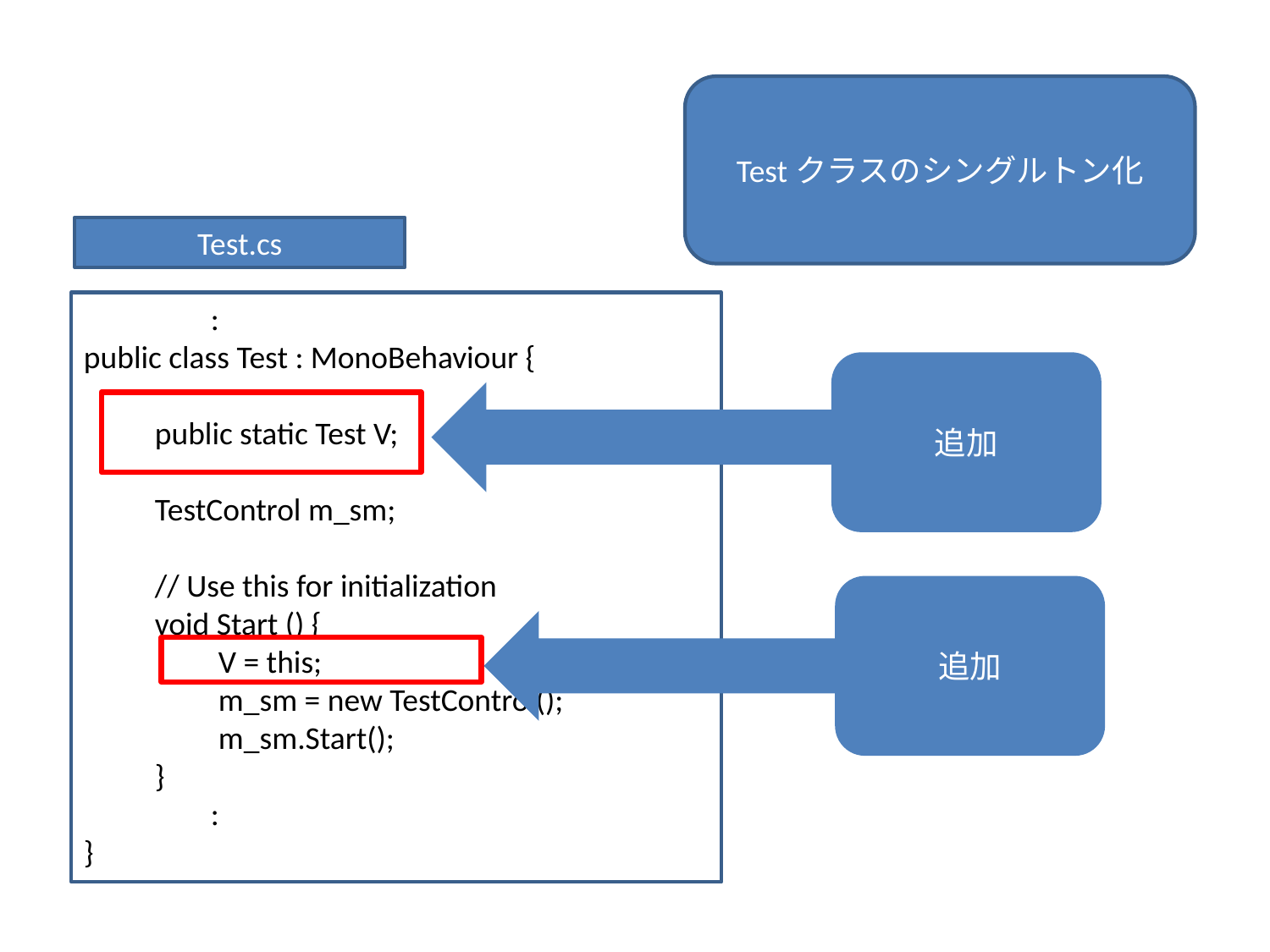

Testクラスのシングルトン化
Test.cs
	:
public class Test : MonoBehaviour {

　　public static Test V;

　　TestControl m_sm;

　　// Use this for initialization
　　void Start () {
　　　　V = this;
　　　　m_sm = new TestControl();
　　　　m_sm.Start();
　　}
	:
}
追加

追加